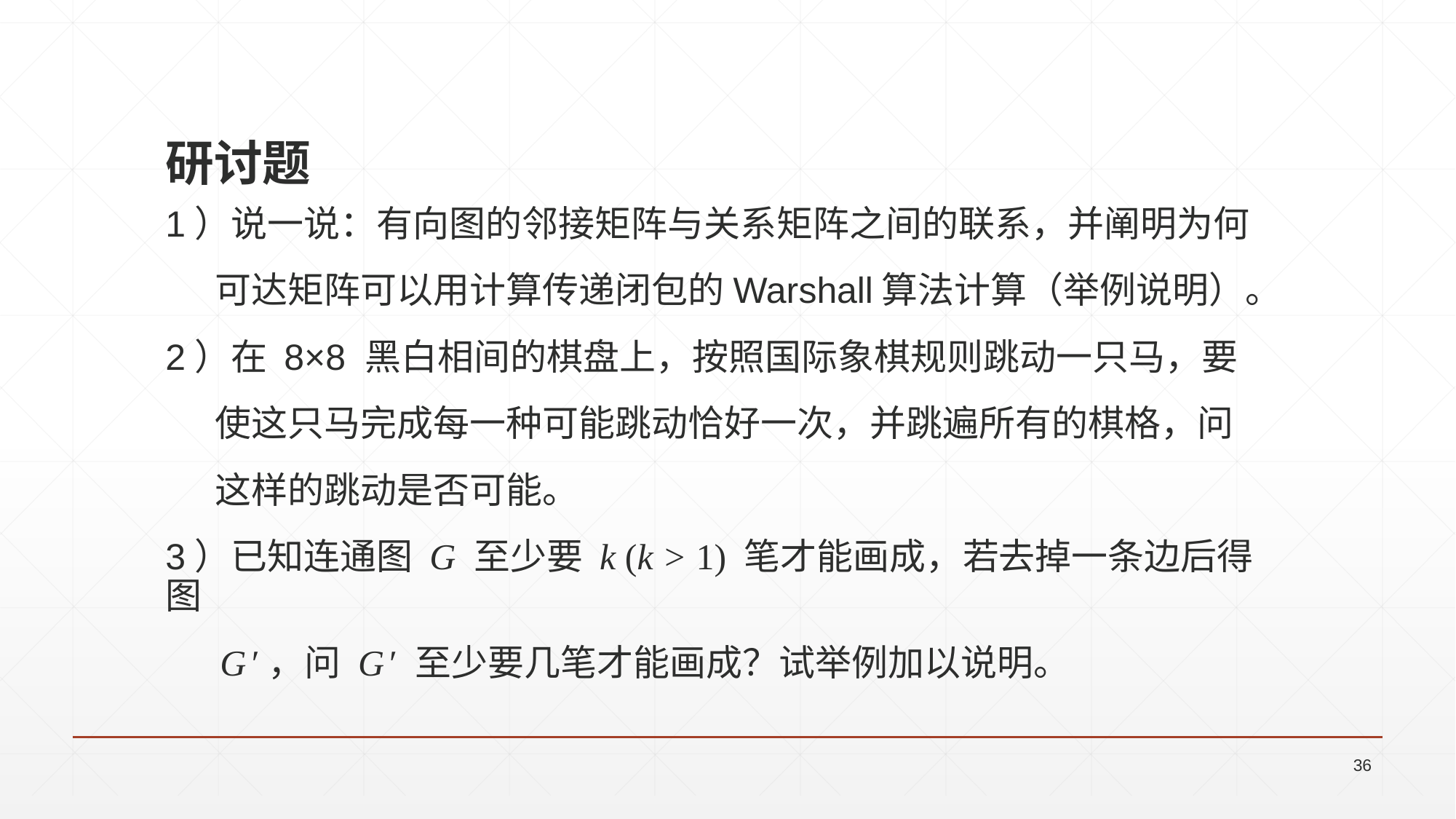

研讨题
1）说一说：有向图的邻接矩阵与关系矩阵之间的联系，并阐明为何
     可达矩阵可以用计算传递闭包的Warshall算法计算（举例说明）。
2）在 8×8 黑白相间的棋盘上，按照国际象棋规则跳动一只马，要
     使这只马完成每一种可能跳动恰好一次，并跳遍所有的棋格，问
     这样的跳动是否可能。
3）已知连通图 G 至少要 k (k > 1) 笔才能画成，若去掉一条边后得图
      G ′，问 G ′ 至少要几笔才能画成？试举例加以说明。

36